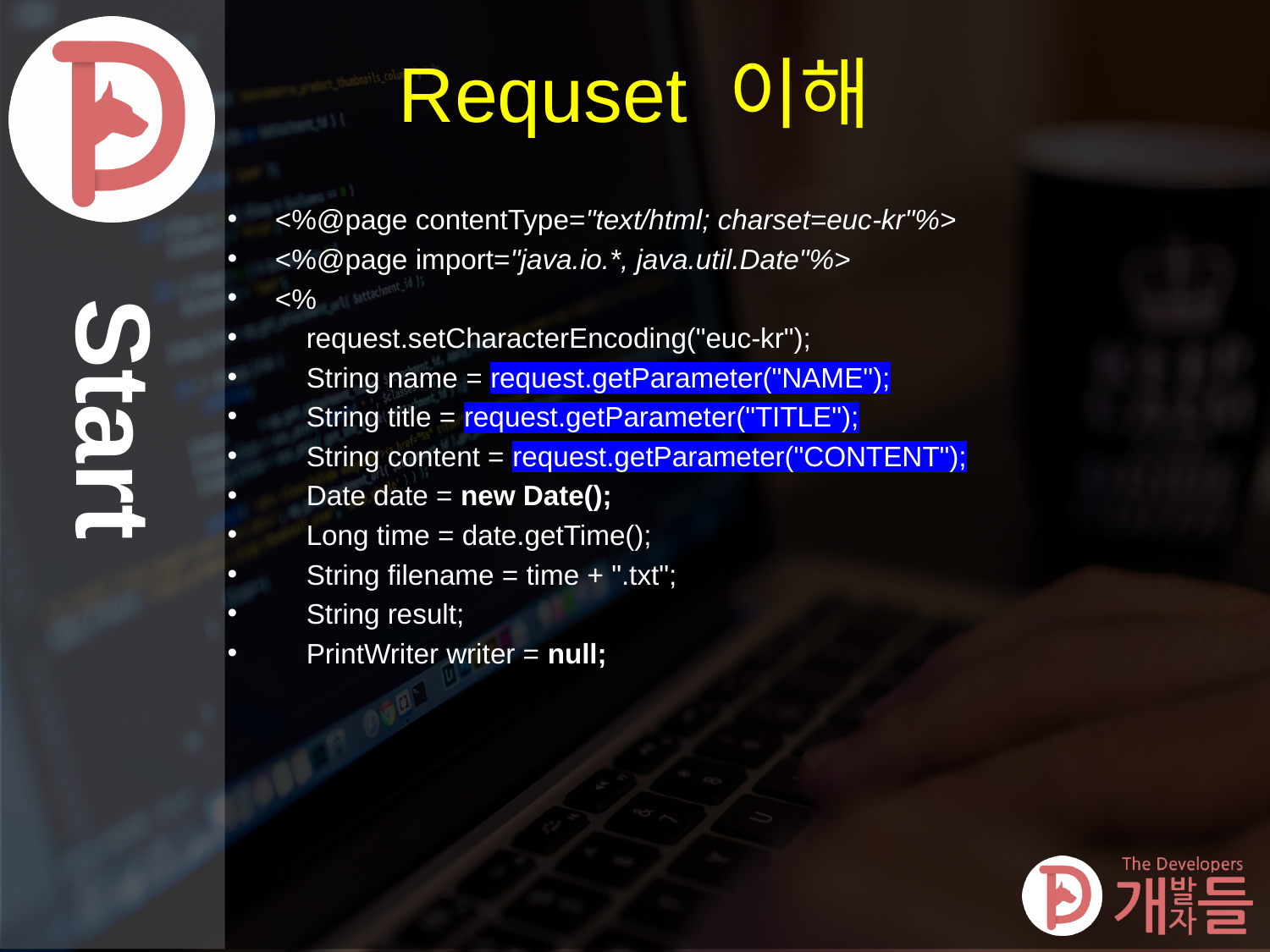

# Requset 이해

<%@page contentType="text/html; charset=euc-kr"%>
<%@page import="java.io.*, java.util.Date"%>
<%
    request.setCharacterEncoding("euc-kr");
    String name = request.getParameter("NAME");
    String title = request.getParameter("TITLE");
    String content = request.getParameter("CONTENT");
    Date date = new Date();
    Long time = date.getTime();
    String filename = time + ".txt";
    String result;
    PrintWriter writer = null;

Start